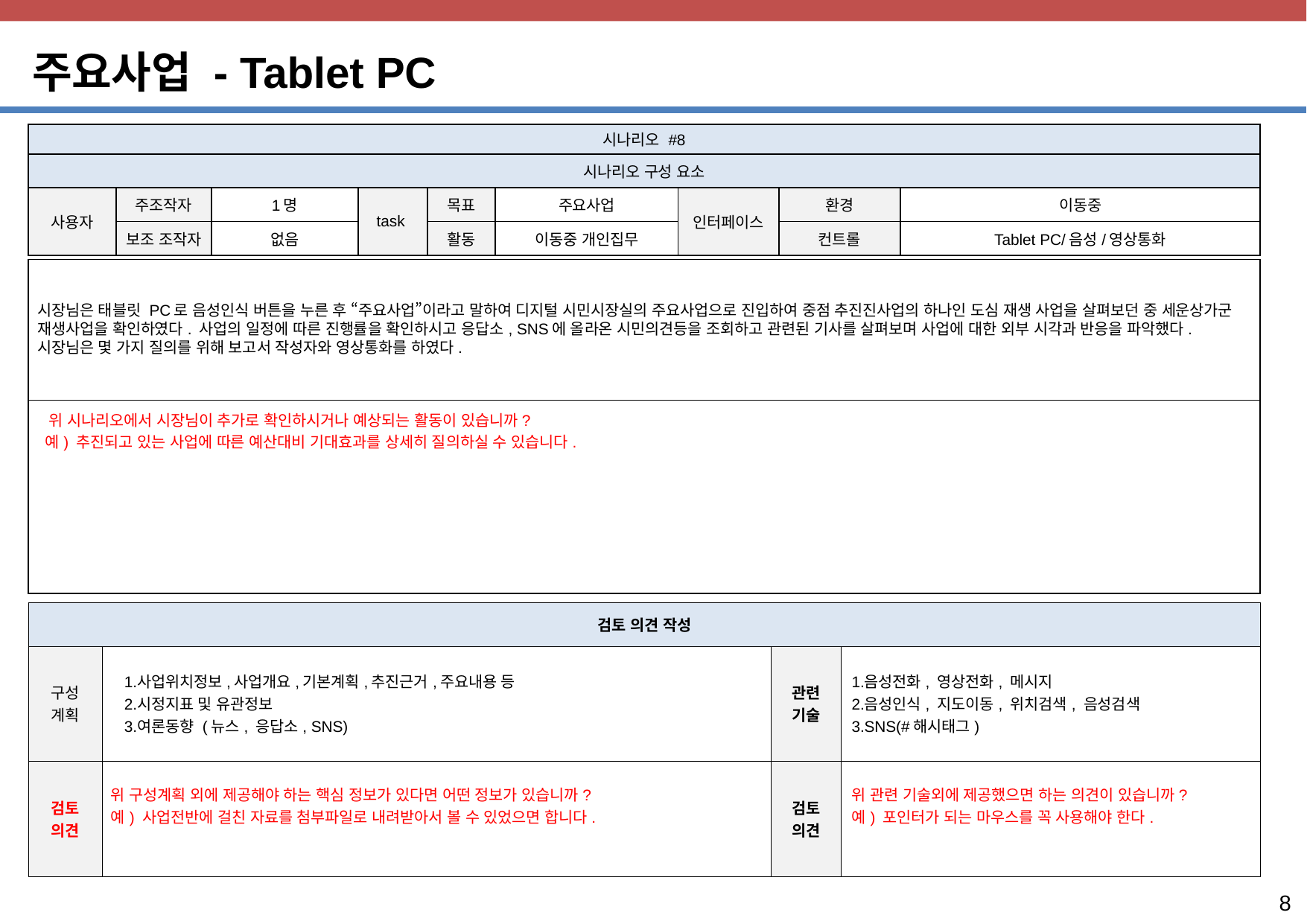

주요사업 - Tablet PC
| 시나리오 #8 |  |  |  |  |  |  |  |  |
| --- | --- | --- | --- | --- | --- | --- | --- | --- |
| 시나리오 구성 요소 |  |  |  |  |  |  |  |  |
| 사용자 | 주조작자 | 1명 | task | 목표 | 주요사업 | 인터페이스 | 환경 | 이동중 |
|  | 보조 조작자 | 없음 |  | 활동 | 이동중 개인집무 |  | 컨트롤 | Tablet PC/음성/영상통화 |
| 시장님은 태블릿 PC로 음성인식 버튼을 누른 후 “주요사업”이라고 말하여 디지털 시민시장실의 주요사업으로 진입하여 중점 추진진사업의 하나인 도심 재생 사업을 살펴보던 중 세운상가군 재생사업을 확인하였다. 사업의 일정에 따른 진행률을 확인하시고 응답소, SNS에 올라온 시민의견등을 조회하고 관련된 기사를 살펴보며 사업에 대한 외부 시각과 반응을 파악했다. 시장님은 몇 가지 질의를 위해 보고서 작성자와 영상통화를 하였다. |
| --- |
| 위 시나리오에서 시장님이 추가로 확인하시거나 예상되는 활동이 있습니까? 예) 추진되고 있는 사업에 따른 예산대비 기대효과를 상세히 질의하실 수 있습니다. |
| 검토 의견 작성 |  |  |  |
| --- | --- | --- | --- |
| 구성 계획 | 사업위치정보,사업개요,기본계획,추진근거,주요내용 등 시정지표 및 유관정보 여론동향 (뉴스, 응답소, SNS) | 관련 기술 | 음성전화, 영상전화, 메시지 음성인식, 지도이동, 위치검색, 음성검색 SNS(#해시태그) |
| 검토 의견 | 위 구성계획 외에 제공해야 하는 핵심 정보가 있다면 어떤 정보가 있습니까? 예) 사업전반에 걸친 자료를 첨부파일로 내려받아서 볼 수 있었으면 합니다. | 검토 의견 | 위 관련 기술외에 제공했으면 하는 의견이 있습니까? 예) 포인터가 되는 마우스를 꼭 사용해야 한다. |